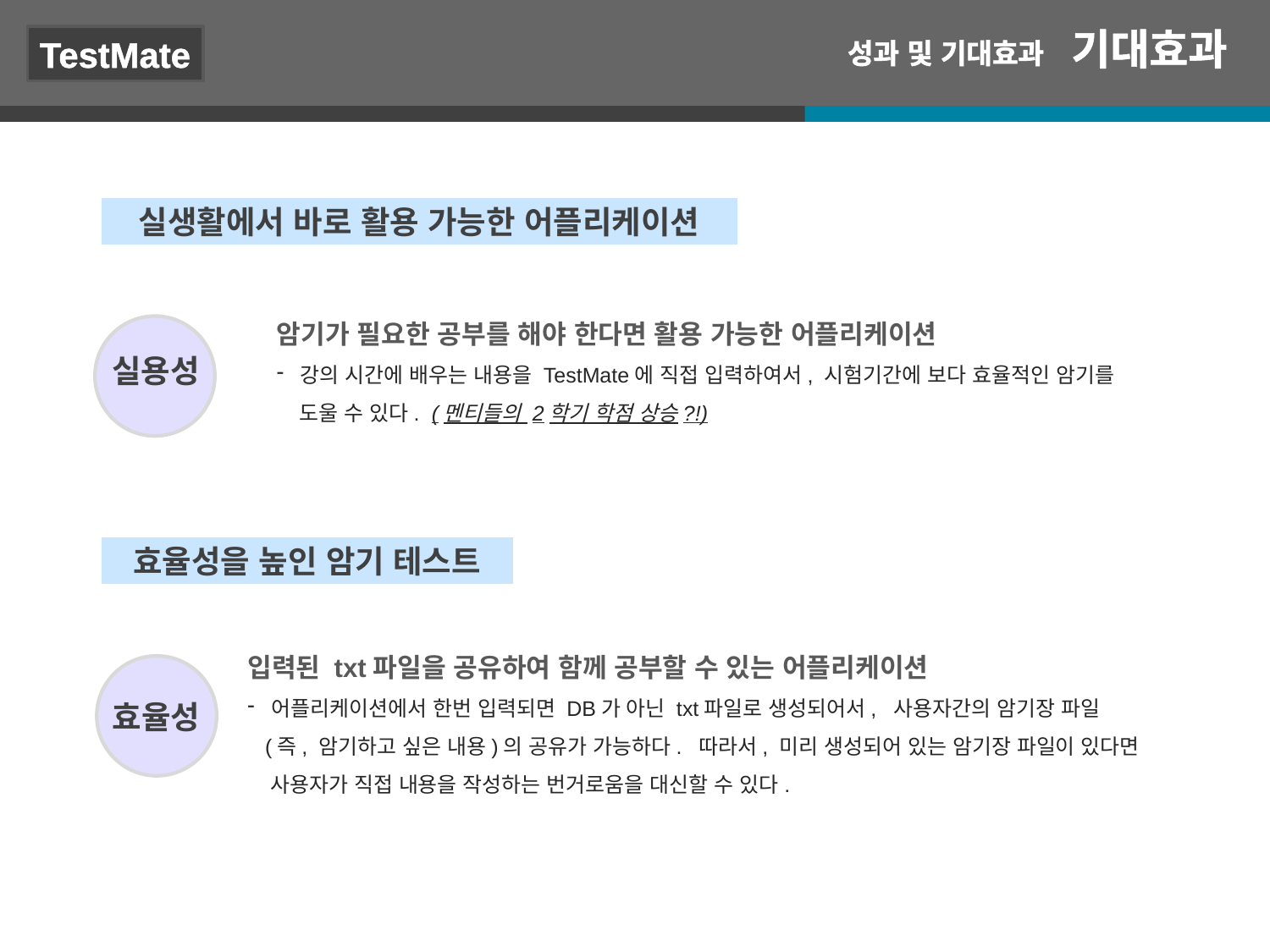

기대효과
TestMate
성과 및 기대효과

실생활에서 바로 활용 가능한 어플리케이션
암기가 필요한 공부를 해야 한다면 활용 가능한 어플리케이션
강의 시간에 배우는 내용을 TestMate에 직접 입력하여서, 시험기간에 보다 효율적인 암기를
   도울 수 있다.  (멘티들의 2학기 학점 상승?!)

실용성
효율성을 높인 암기 테스트
입력된 txt파일을 공유하여 함께 공부할 수 있는 어플리케이션
어플리케이션에서 한번 입력되면 DB가 아닌 txt파일로 생성되어서,  사용자간의 암기장 파일
   (즉, 암기하고 싶은 내용)의 공유가 가능하다.  따라서, 미리 생성되어 있는 암기장 파일이 있다면
   사용자가 직접 내용을 작성하는 번거로움을 대신할 수 있다.

효율성